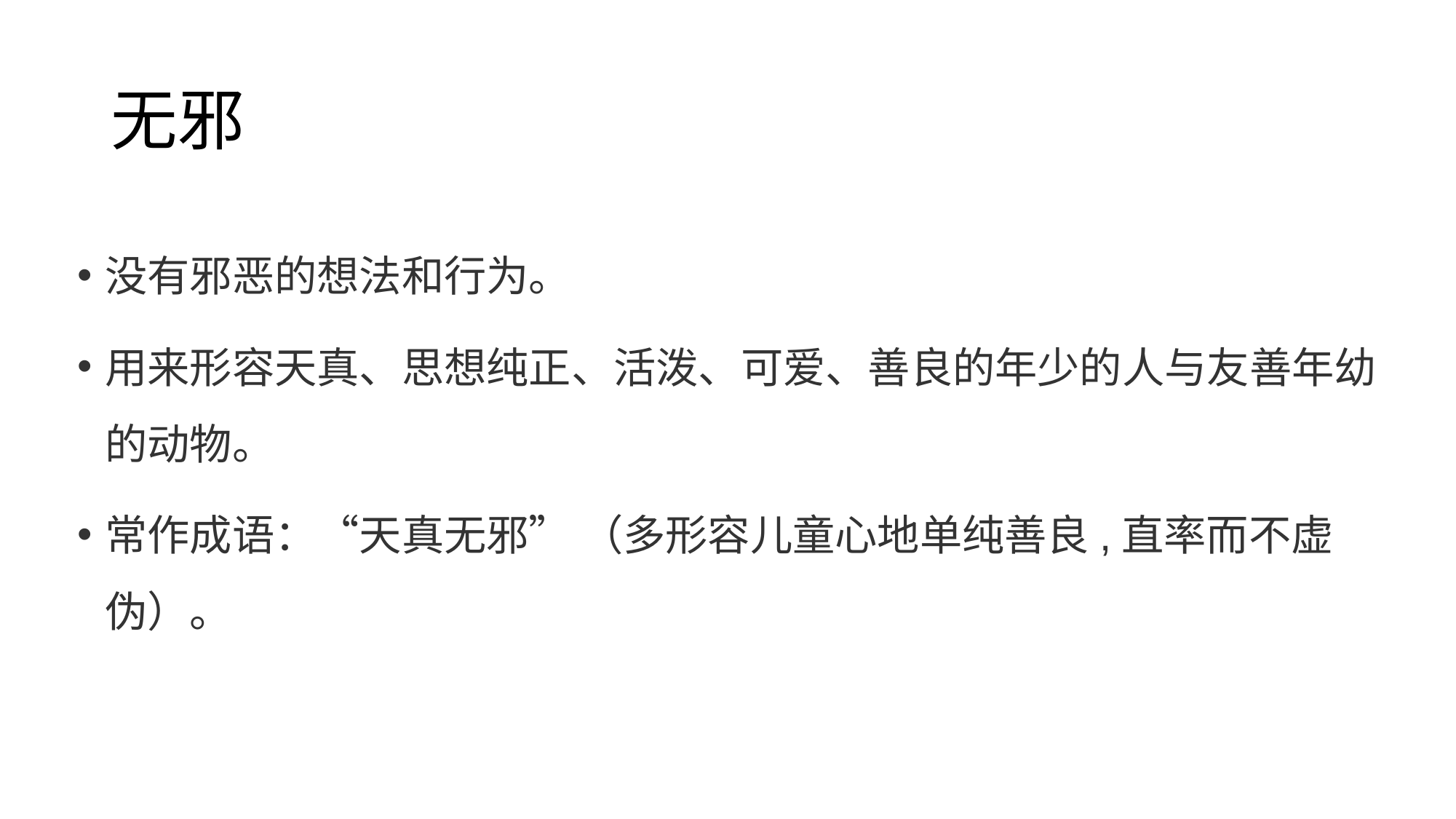

# 无邪
没有邪恶的想法和行为。
用来形容天真、思想纯正、活泼、可爱、善良的年少的人与友善年幼的动物。
常作成语：“天真无邪” （多形容儿童心地单纯善良,直率而不虚伪）。